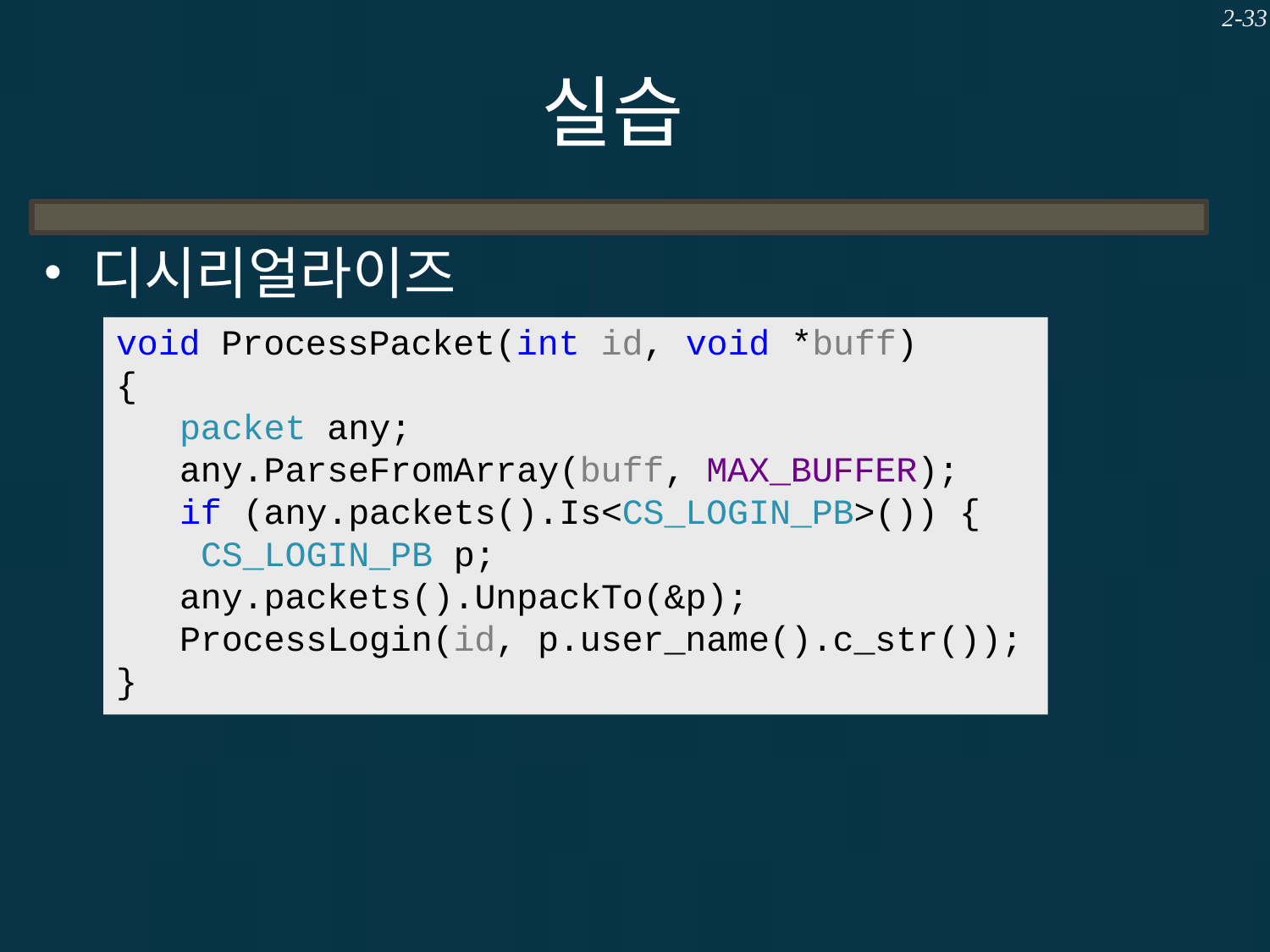

2-33
# 실습

디시리얼라이즈

void ProcessPacket(int id, void *buff)
{
packet any;
any.ParseFromArray(buff, MAX_BUFFER);  if (any.packets().Is<CS_LOGIN_PB>()) {  CS_LOGIN_PB p;
any.packets().UnpackTo(&p);  ProcessLogin(id, p.user_name().c_str());
}